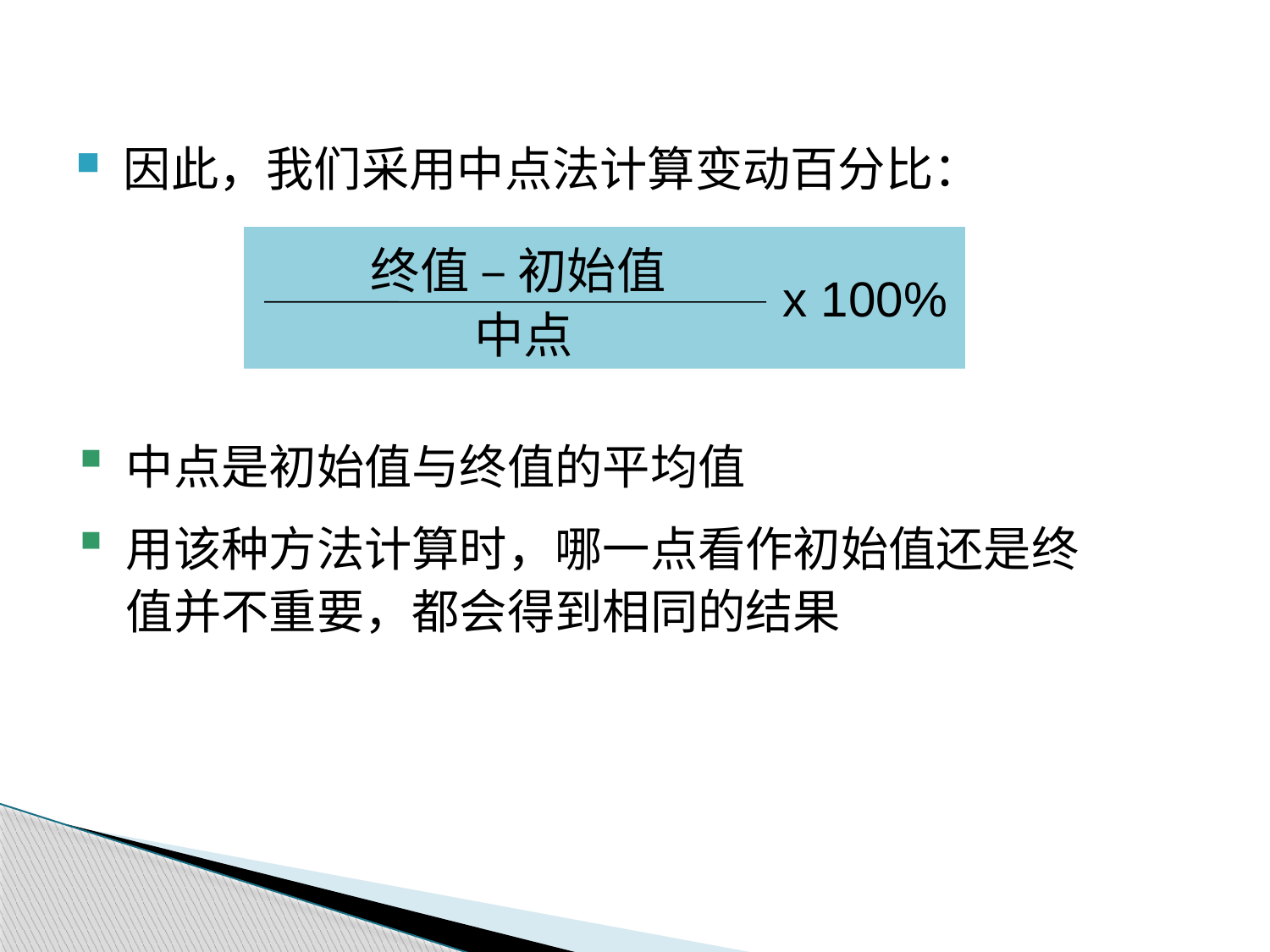

因此，我们采用中点法计算变动百分比：

终值 – 初始值
x 100%
中点

中点是初始值与终值的平均值
用该种方法计算时，哪一点看作初始值还是终值并不重要，都会得到相同的结果